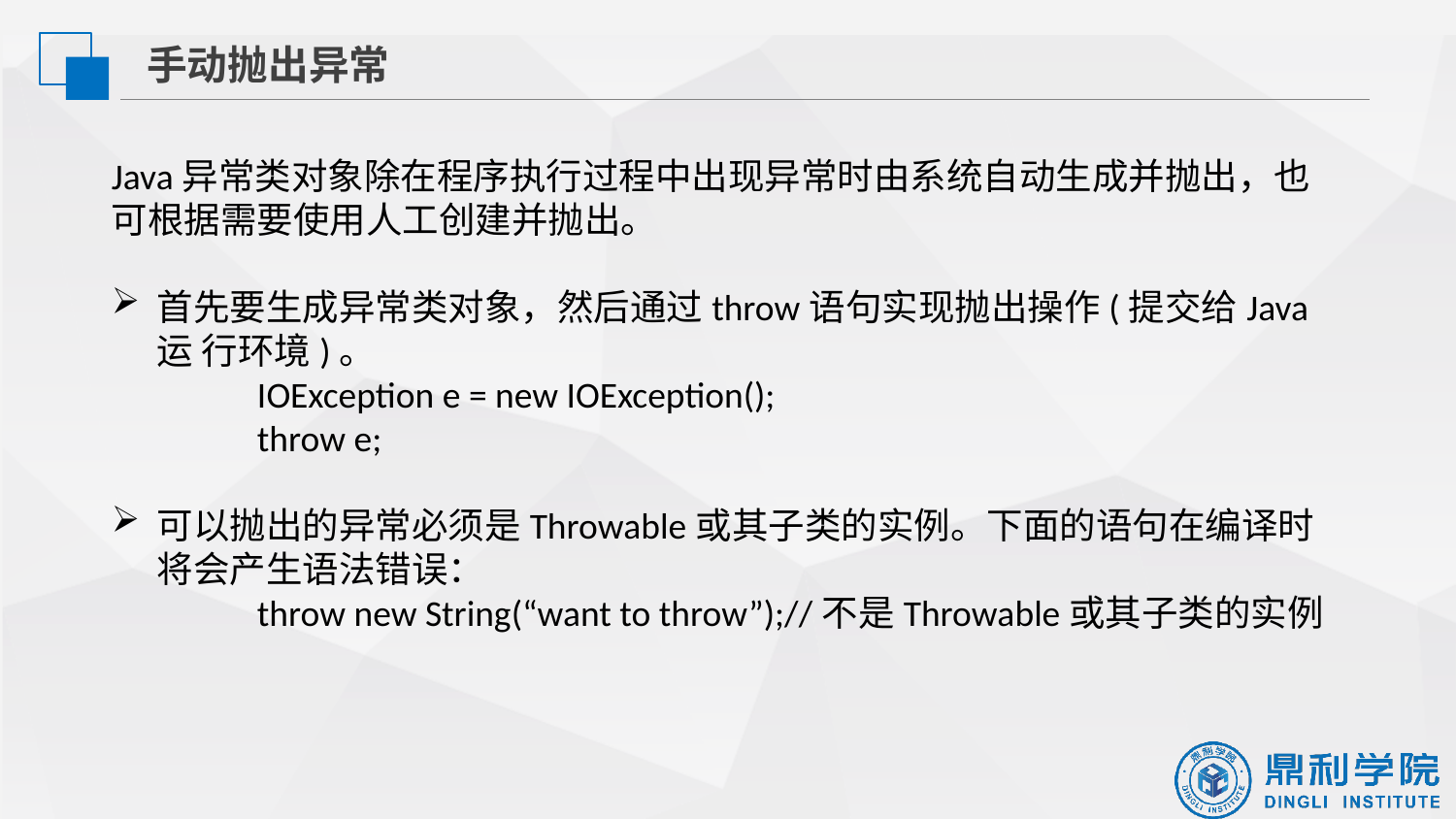

手动抛出异常
Java异常类对象除在程序执行过程中出现异常时由系统自动生成并抛出，也可根据需要使用人工创建并抛出。

首先要生成异常类对象，然后通过throw语句实现抛出操作(提交给Java运 行环境)。
	IOException e = new IOException();
	throw e;

可以抛出的异常必须是Throwable或其子类的实例。下面的语句在编译时将会产生语法错误：
 	throw new String(“want to throw”);//不是Throwable或其子类的实例